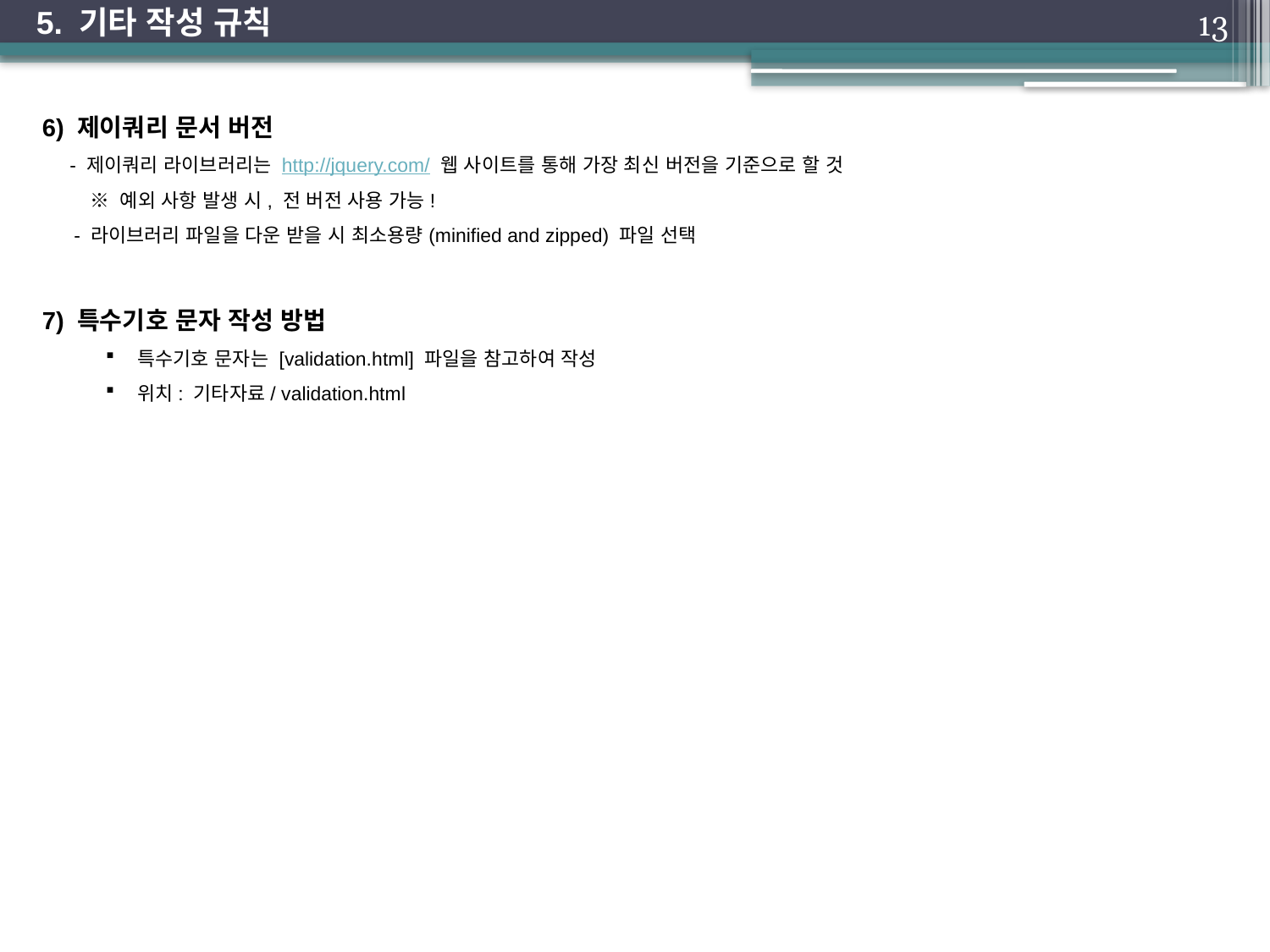

5. 기타 작성 규칙
13
6) 제이쿼리 문서 버전
     - 제이쿼리 라이브러리는 http://jquery.com/ 웹 사이트를 통해 가장 최신 버전을 기준으로 할 것
	   ※ 예외 사항 발생 시, 전 버전 사용 가능!
	- 라이브러리 파일을 다운 받을 시 최소용량(minified and zipped) 파일 선택

7) 특수기호 문자 작성 방법
특수기호 문자는 [validation.html] 파일을 참고하여 작성
위치: 기타자료/ validation.html